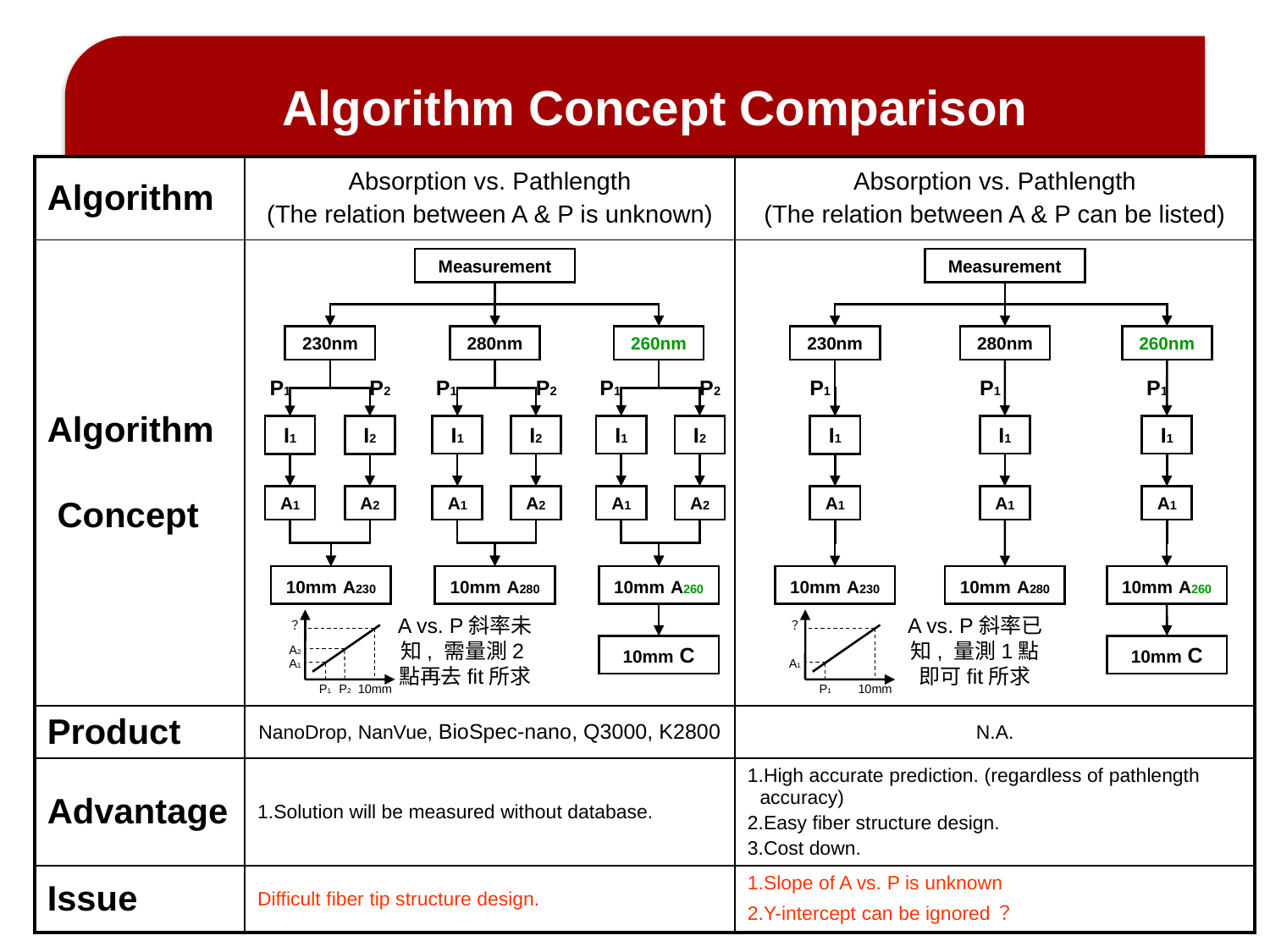

Algorithm Concept Comparison
| Algorithm | Absorption vs. Pathlength (The relation between A & P is unknown) | Absorption vs. Pathlength (The relation between A & P can be listed) |
| --- | --- | --- |
| Algorithm Concept |  |  |
| Product | NanoDrop, NanVue, BioSpec-nano, Q3000, K2800 | N.A. |
| Advantage | 1.Solution will be measured without database. | 1.High accurate prediction. (regardless of pathlength accuracy) 2.Easy fiber structure design. 3.Cost down. |
| Issue | Difficult fiber tip structure design. | 1.Slope of A vs. P is unknown 2.Y-intercept can be ignored？ |
Measurement
Measurement
230nm
P1
P2
I1
I2
A1
A2
10mm A230
280nm
P1
P2
I1
I2
A1
A2
10mm A280
260nm
P1
P2
I1
I2
A1
A2
10mm A260
10mm C
230nm
280nm
260nm
P1
P1
P1
I1
I1
I1
A1
A1
A1
10mm A230
10mm A280
10mm A260
A vs. P斜率未知, 需量測2點再去fit所求
A vs. P斜率已知, 量測1點即可fit所求

？

A2

A1

P1
P2
10mm

？

A1

P1
10mm
10mm C
2